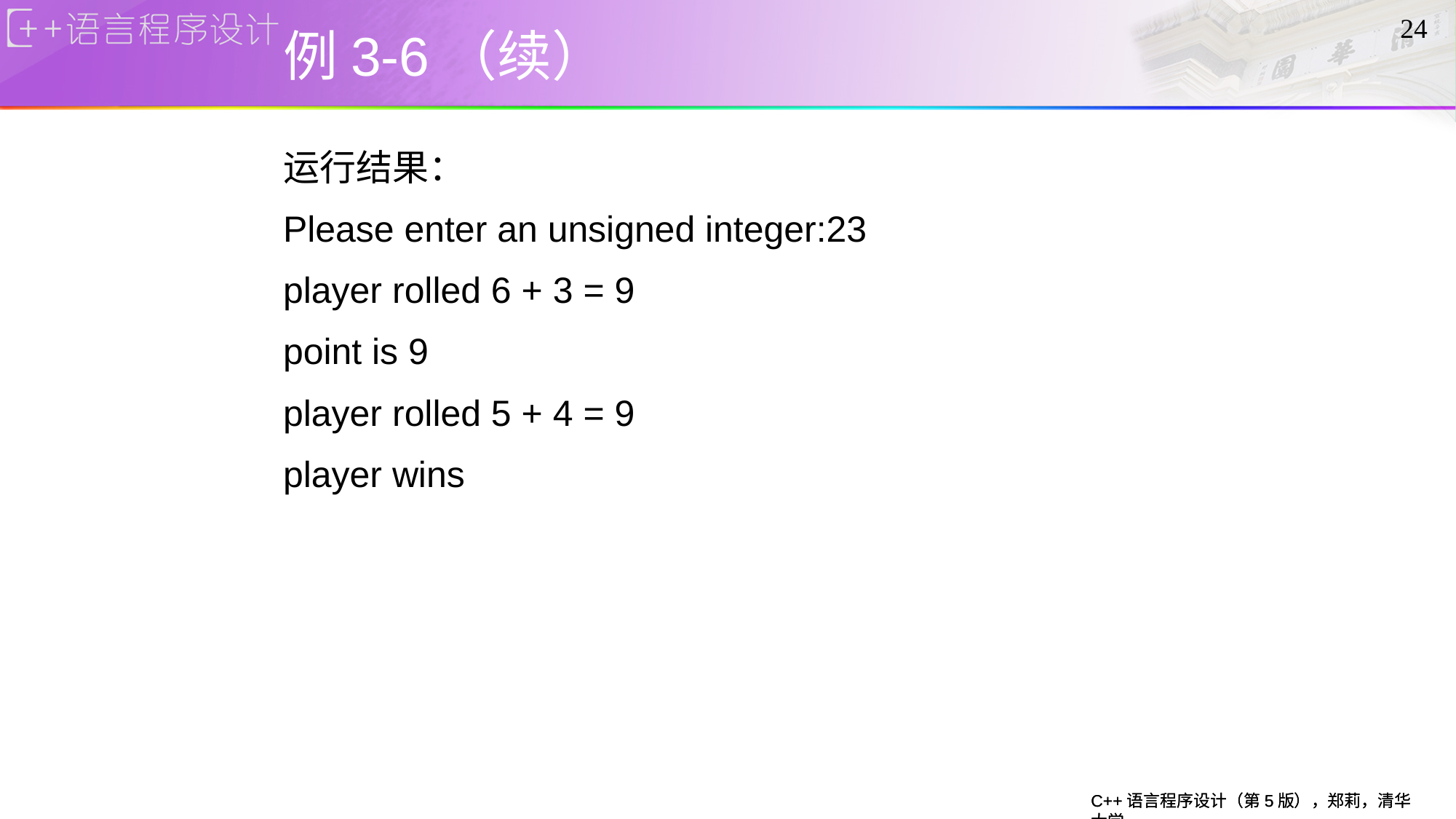

# 例3-6（续）
24
运行结果：
Please enter an unsigned integer:23
player rolled 6 + 3 = 9
point is 9
player rolled 5 + 4 = 9
player wins